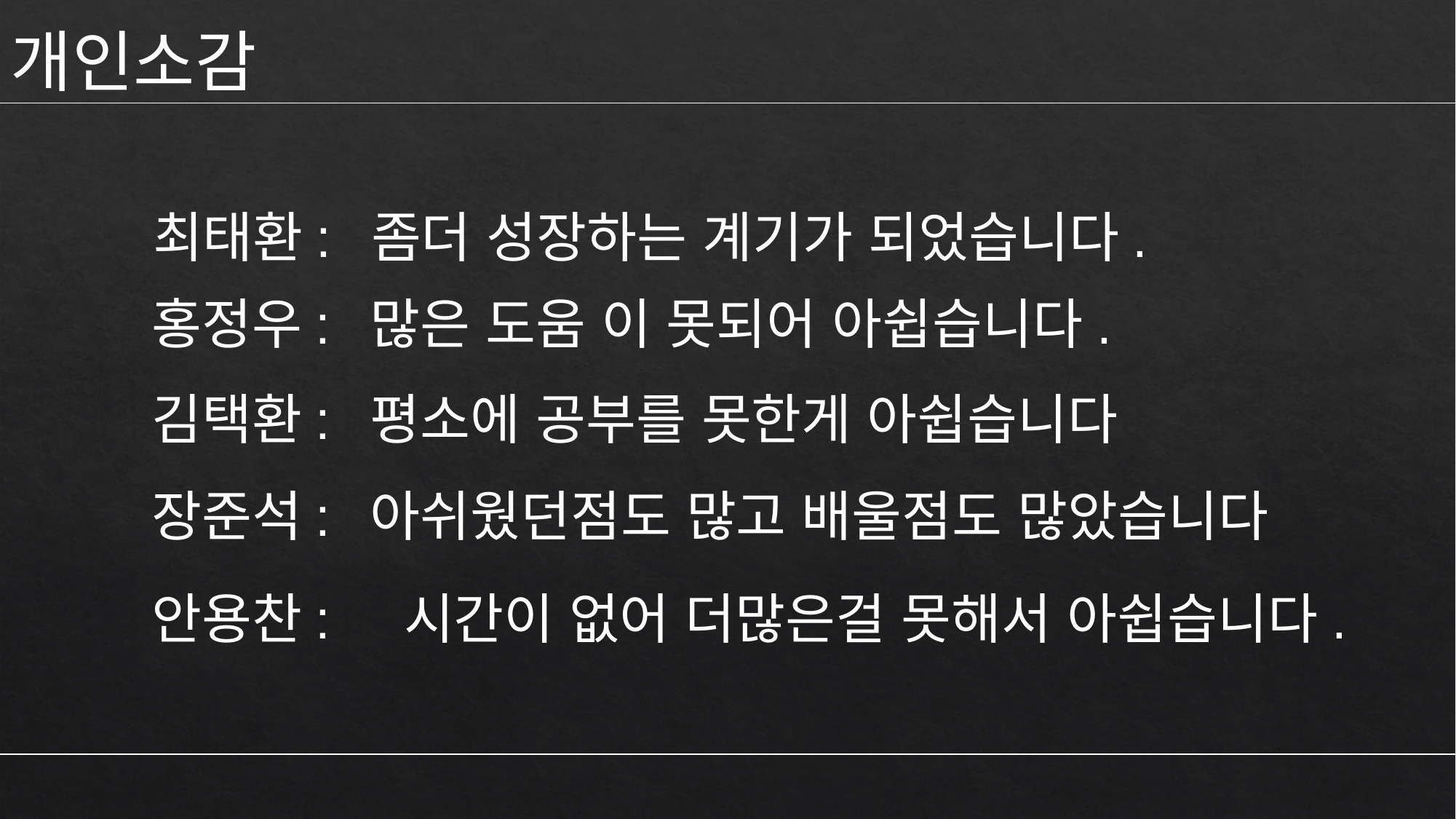

개인소감
최태환:	좀더 성장하는 계기가 되었습니다.
홍정우:	많은 도움 이 못되어 아쉽습니다.
김택환:	평소에 공부를 못한게 아쉽습니다
장준석:	아쉬웠던점도 많고 배울점도 많았습니다
안용찬:    시간이 없어 더많은걸 못해서 아쉽습니다.